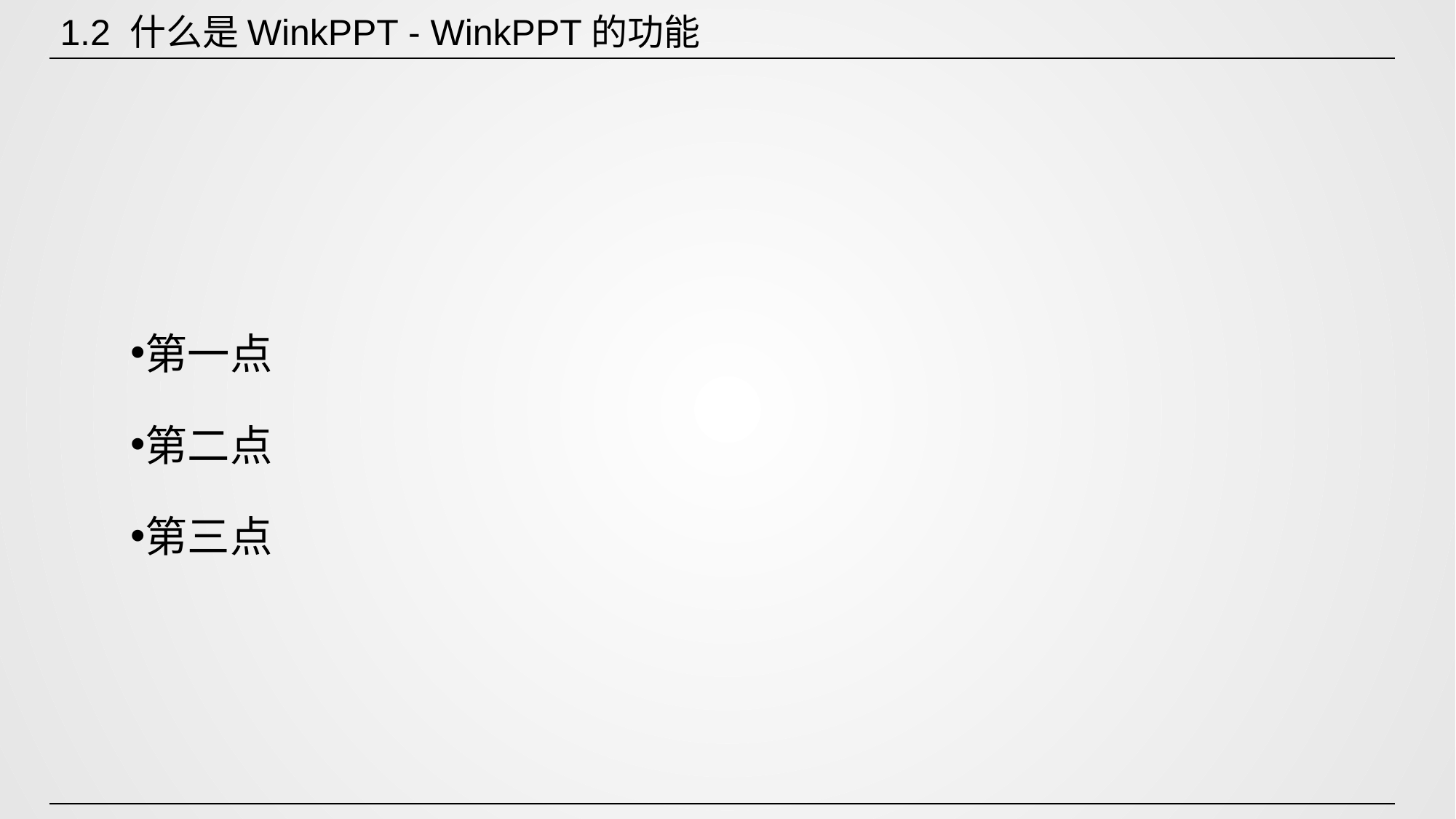

# 1.2 什么是WinkPPT - WinkPPT的功能
第一点
第二点
第三点